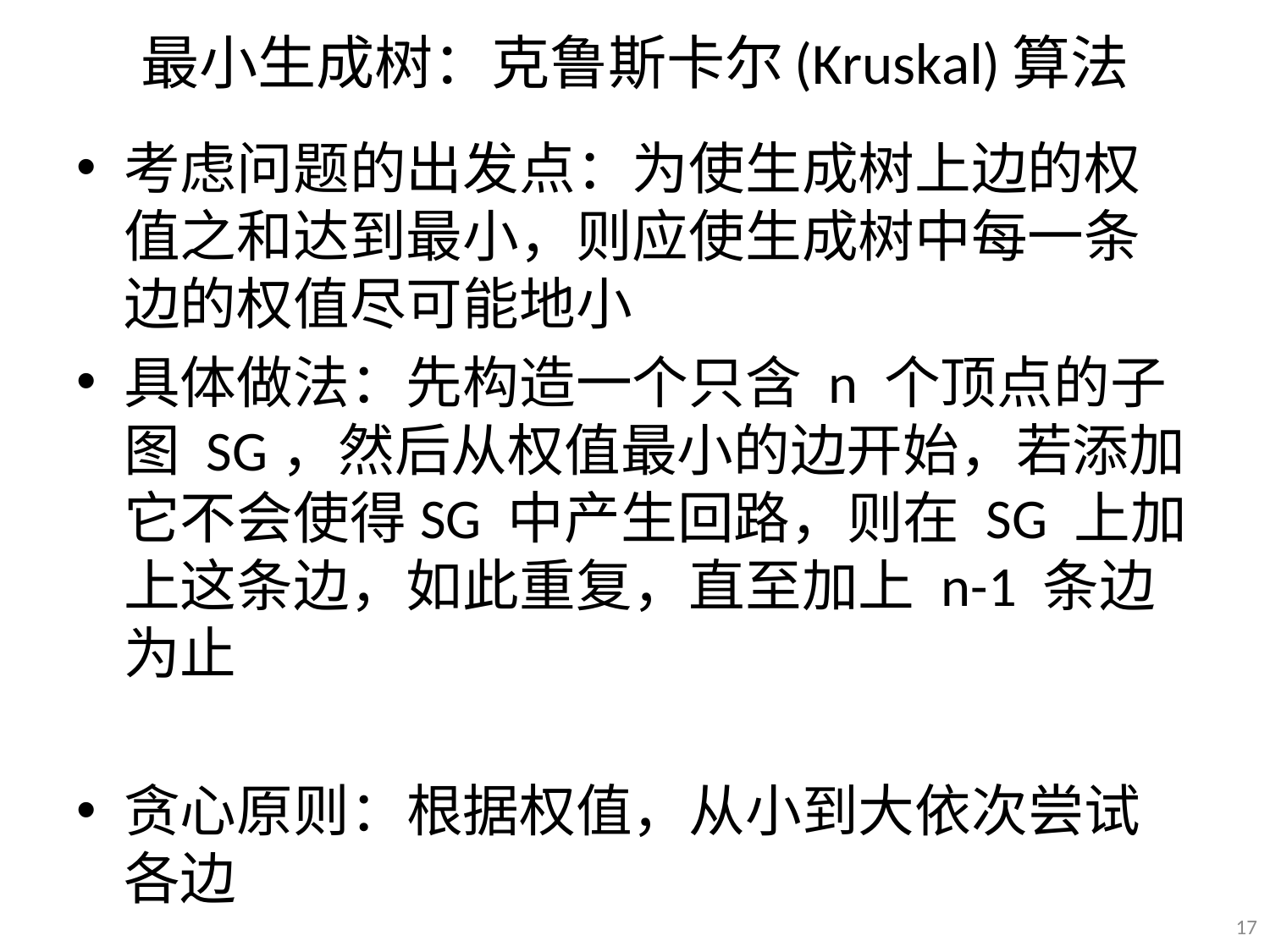

# 最小生成树：克鲁斯卡尔(Kruskal)算法
考虑问题的出发点：为使生成树上边的权值之和达到最小，则应使生成树中每一条边的权值尽可能地小
具体做法：先构造一个只含 n 个顶点的子图 SG，然后从权值最小的边开始，若添加它不会使得SG 中产生回路，则在 SG 上加上这条边，如此重复，直至加上 n-1 条边为止

贪心原则：根据权值，从小到大依次尝试各边

17